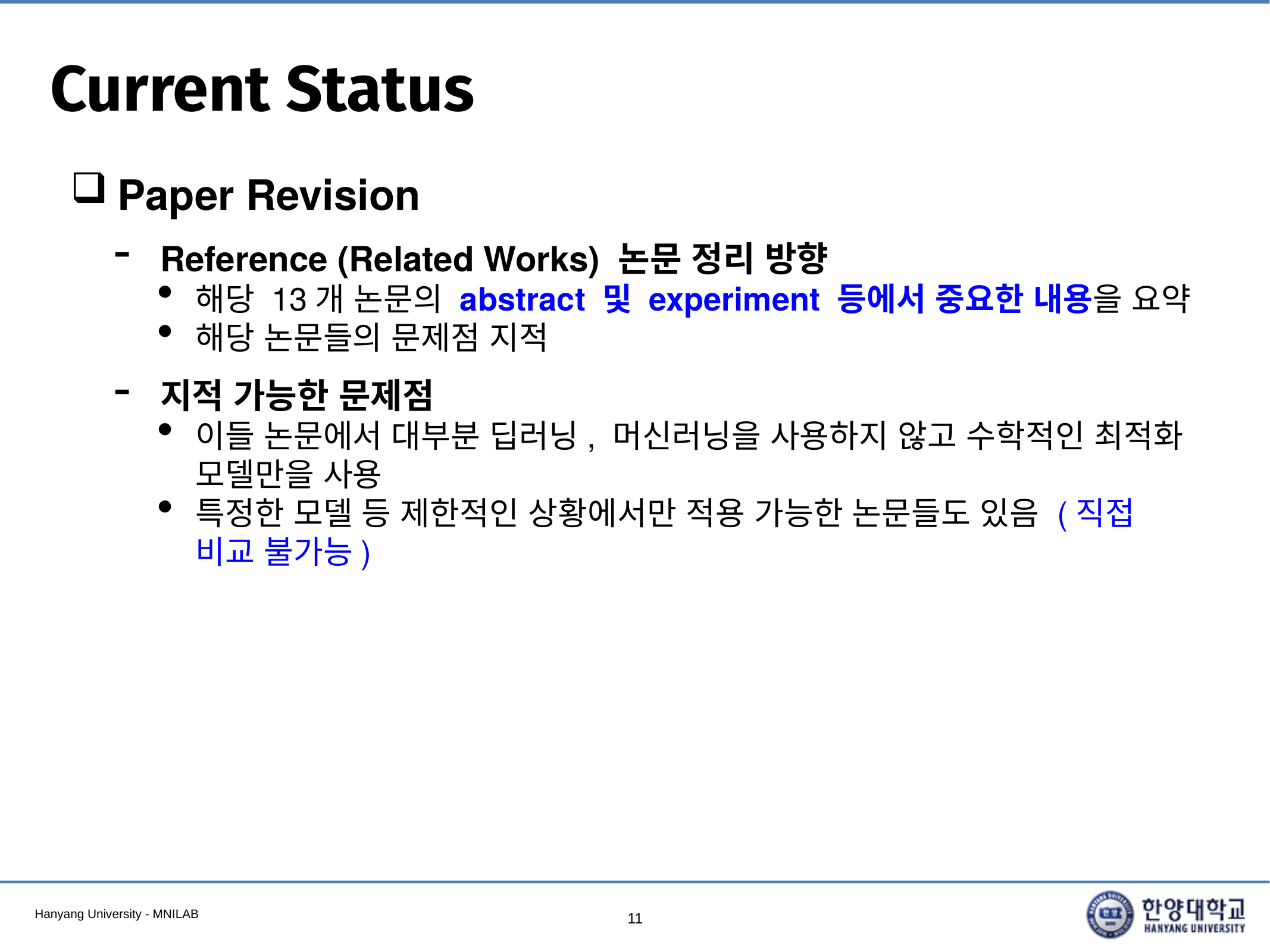

# Current Status
Paper Revision
Reference (Related Works) 논문 정리 방향
해당 13개 논문의 abstract 및 experiment 등에서 중요한 내용을 요약
해당 논문들의 문제점 지적
지적 가능한 문제점
이들 논문에서 대부분 딥러닝, 머신러닝을 사용하지 않고 수학적인 최적화 모델만을 사용
특정한 모델 등 제한적인 상황에서만 적용 가능한 논문들도 있음 (직접 비교 불가능)
11